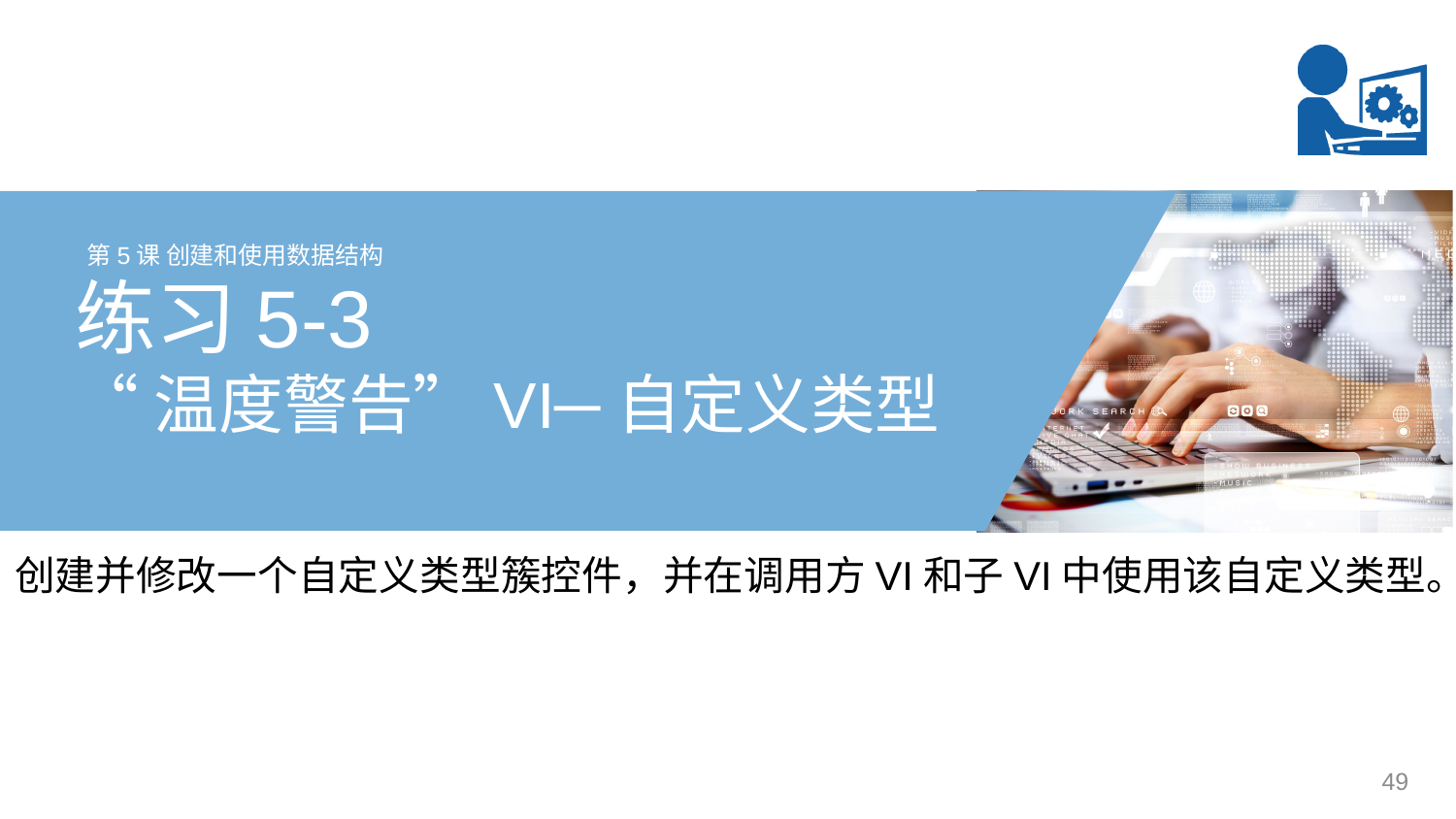

练习5-3
“温度警告”VI─自定义类型
创建并修改一个自定义类型簇控件，并在调用方VI和子VI中使用该自定义类型。

49